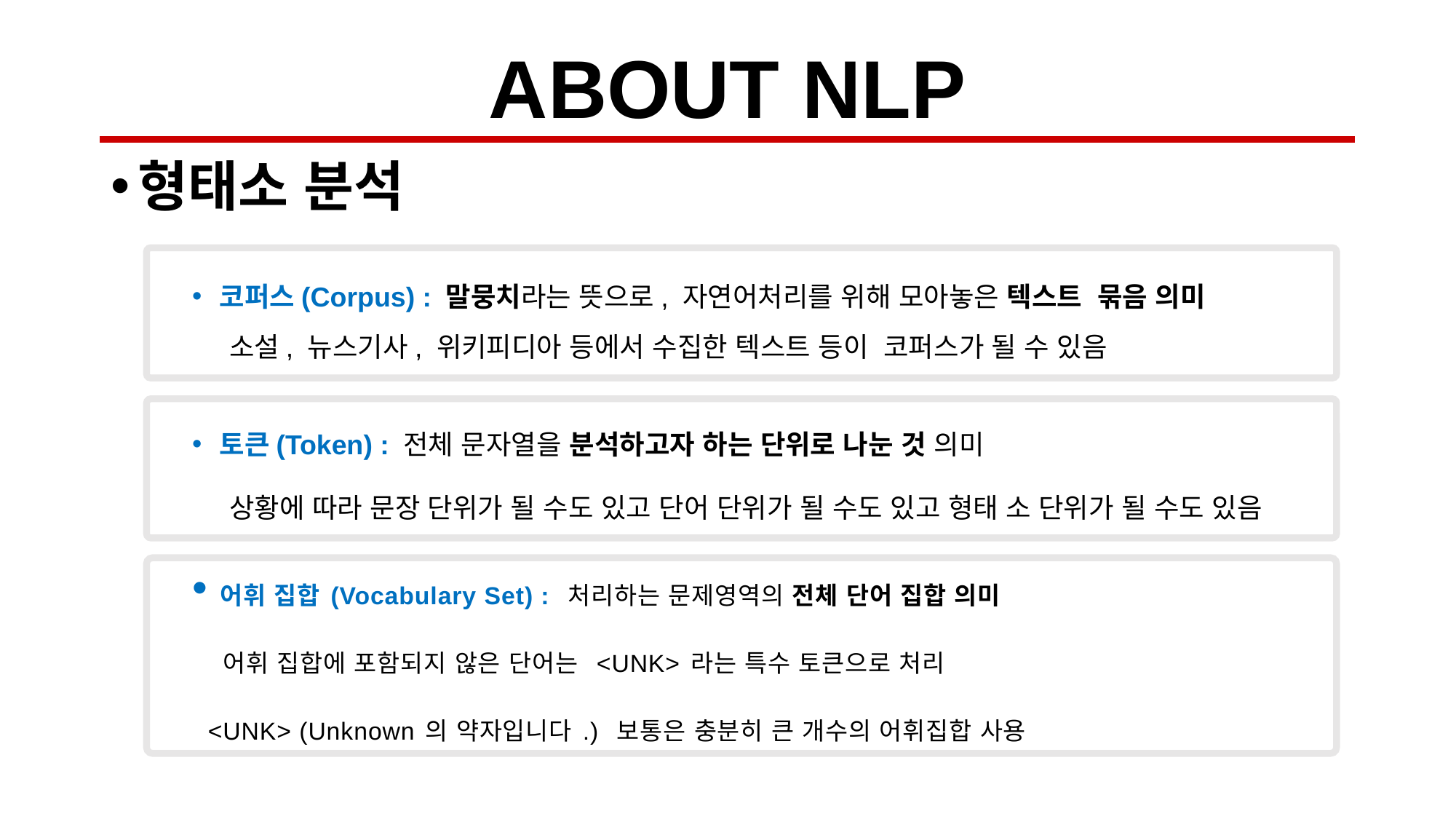

# ABOUT NLP

형태소 분석
코퍼스(Corpus) : 말뭉치라는 뜻으로, 자연어처리를 위해 모아놓은 텍스트  묶음 의미
    소설, 뉴스기사, 위키피디아 등에서 수집한 텍스트 등이  코퍼스가 될 수 있음
토큰(Token) : 전체 문자열을 분석하고자 하는 단위로 나눈 것 의미
    상황에 따라 문장 단위가 될 수도 있고 단어 단위가 될 수도 있고 형태 소 단위가 될 수도 있음
어휘 집합(Vocabulary Set) : 처리하는 문제영역의 전체 단어 집합 의미
  어휘 집합에 포함되지 않은 단어는 <UNK>라는 특수 토큰으로 처리
  <UNK> (Unknown의 약자입니다.) 보통은 충분히 큰 개수의 어휘집합 사용